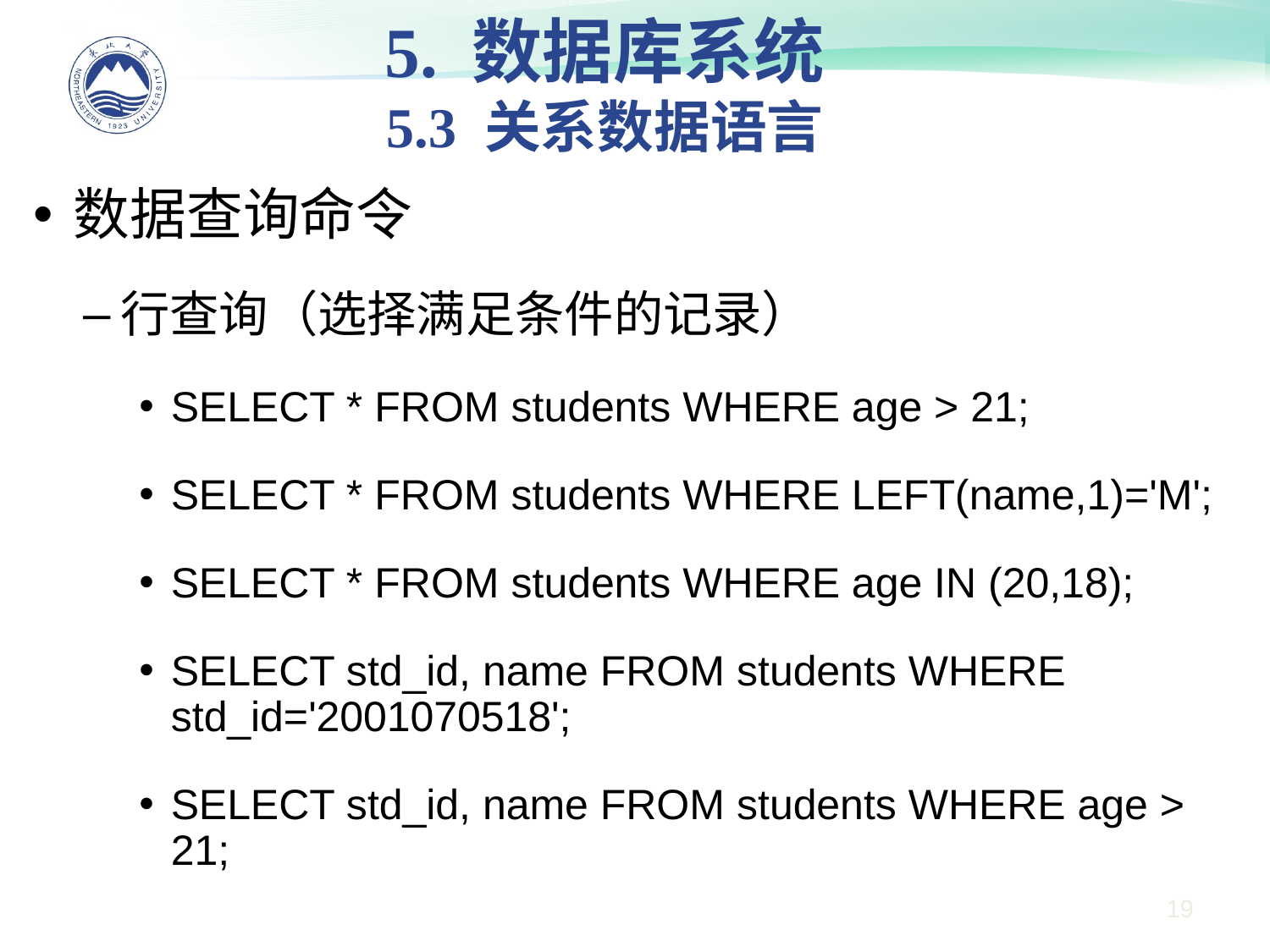

5. 数据库系统
5.3 关系数据语言
#
数据查询命令
行查询（选择满足条件的记录）
SELECT * FROM students WHERE age > 21;
SELECT * FROM students WHERE LEFT(name,1)='M';
SELECT * FROM students WHERE age IN (20,18);
SELECT std_id, name FROM students WHERE std_id='2001070518';
SELECT std_id, name FROM students WHERE age > 21;
19